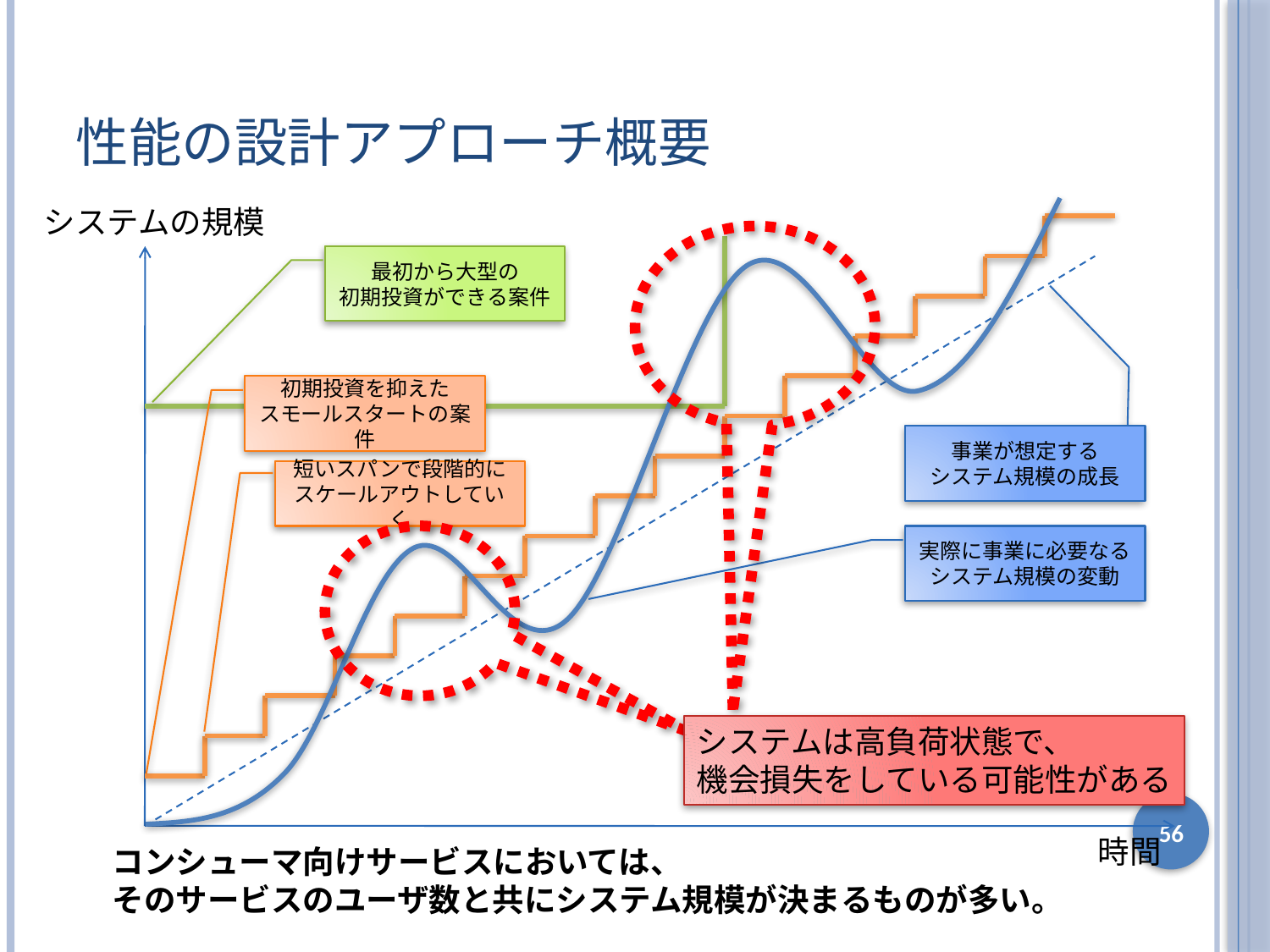

# 性能の設計アプローチ概要
システムの規模

最初から大型の
初期投資ができる案件
初期投資を抑えた
スモールスタートの案件
事業が想定する
システム規模の成長
短いスパンで段階的に
スケールアウトしていく

実際に事業に必要なる
システム規模の変動
システムは高負荷状態で、
機会損失をしている可能性がある
56
時間
コンシューマ向けサービスにおいては、
そのサービスのユーザ数と共にシステム規模が決まるものが多い。